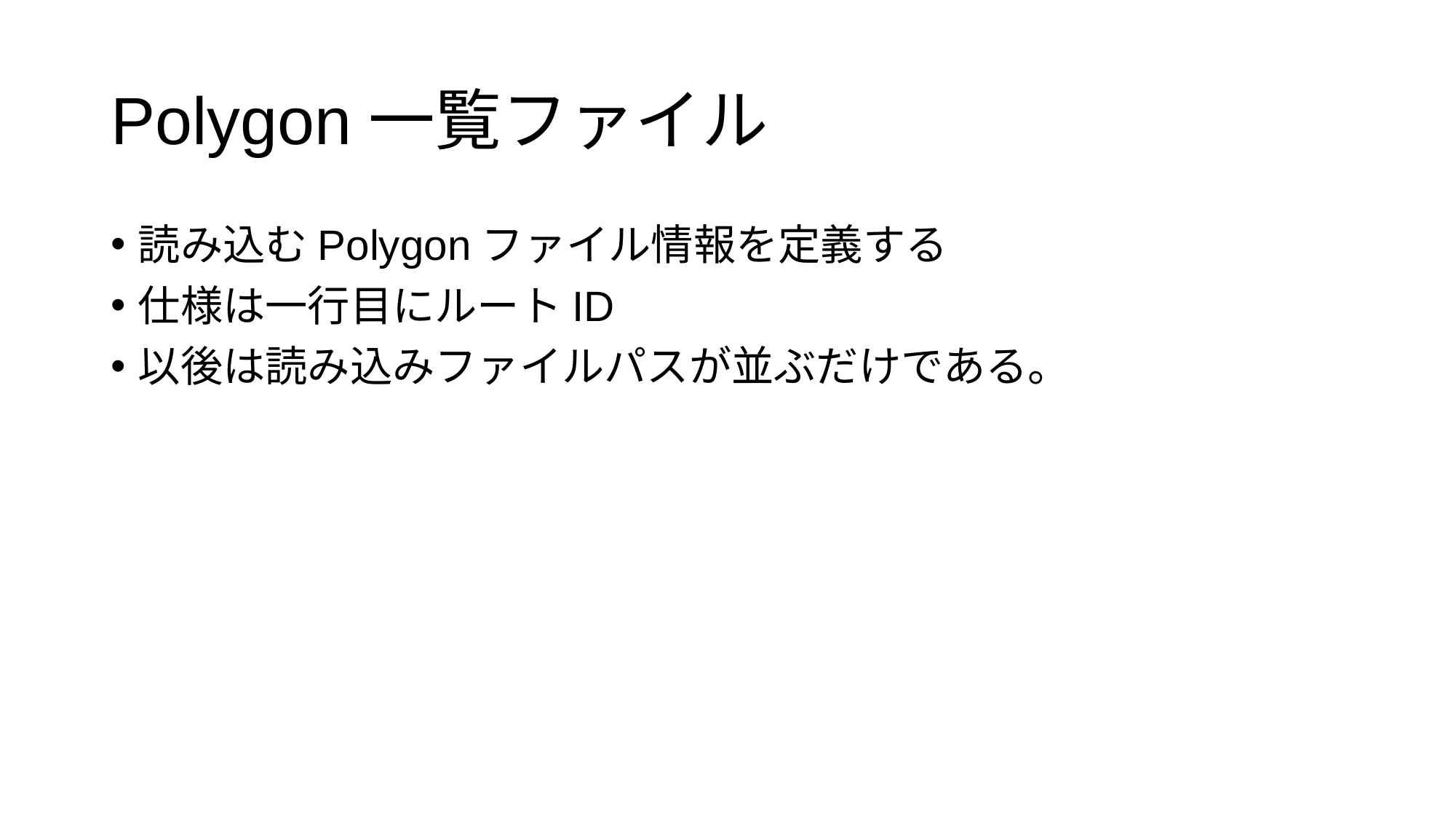

# Polygon一覧ファイル
読み込むPolygonファイル情報を定義する
仕様は一行目にルートID
以後は読み込みファイルパスが並ぶだけである。